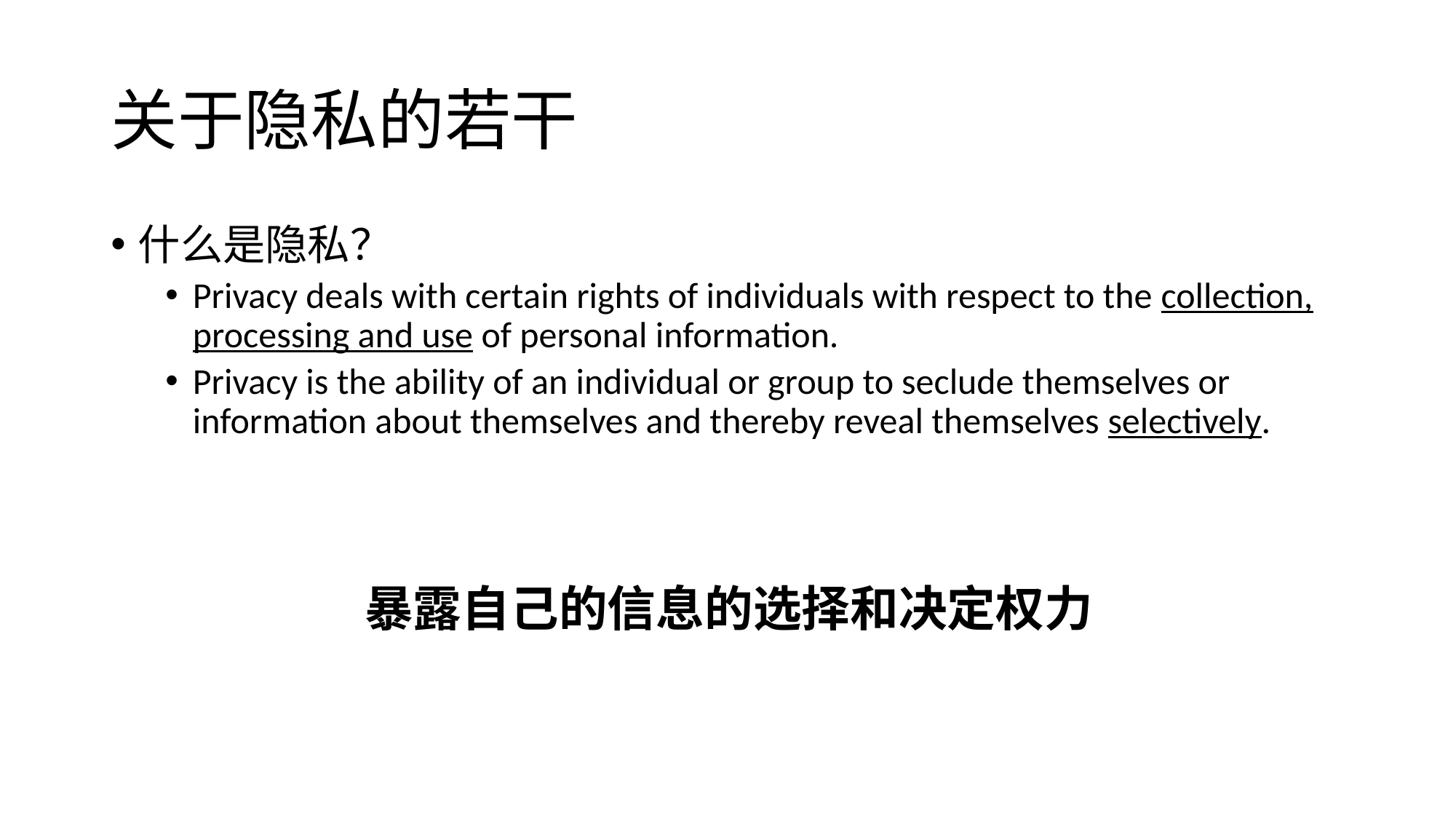

# 关于隐私的若干
什么是隐私？
Privacy deals with certain rights of individuals with respect to the collection, processing and use of personal information.
Privacy is the ability of an individual or group to seclude themselves or information about themselves and thereby reveal themselves selectively.

暴露自己的信息的选择和决定权力